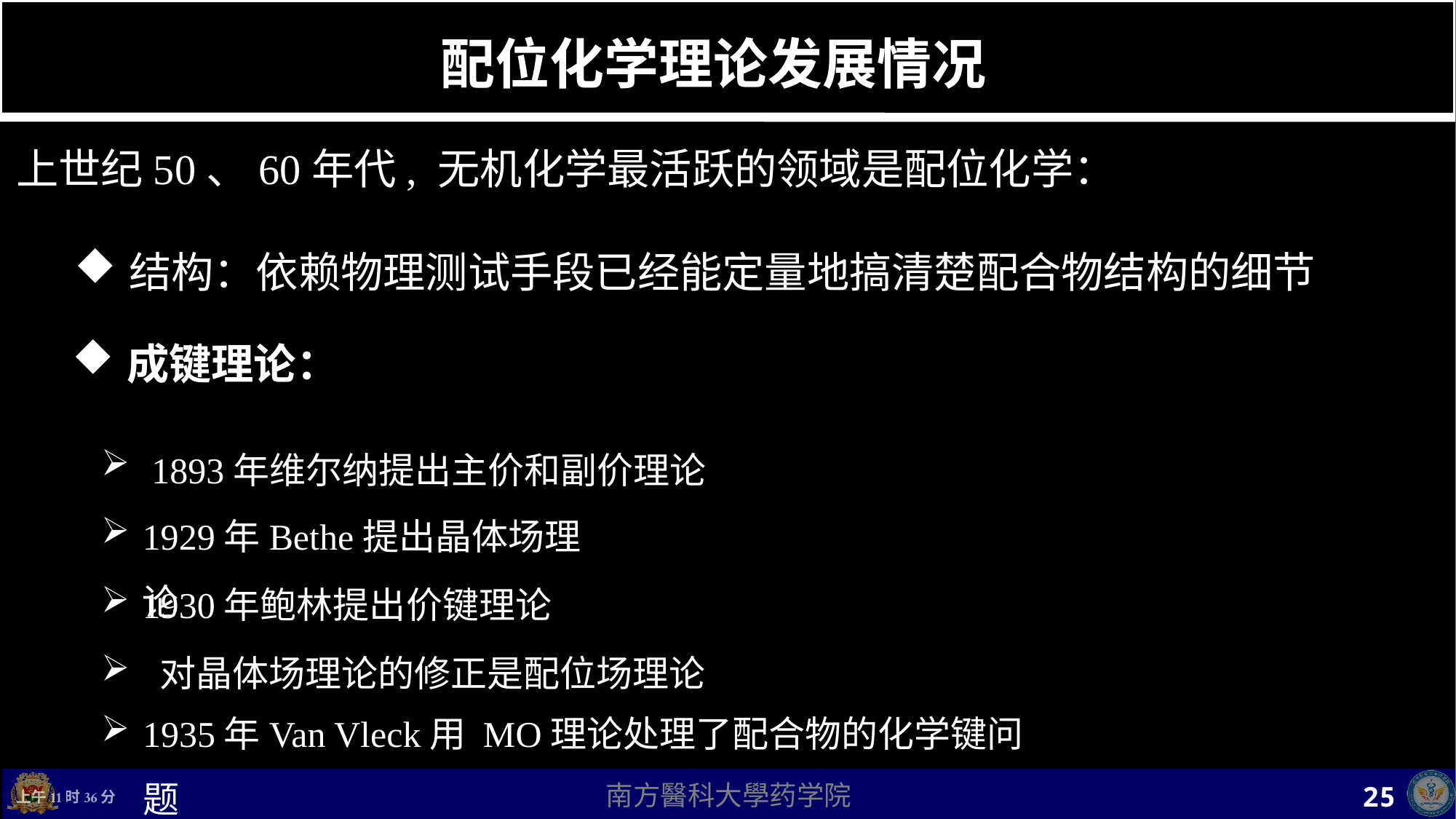

# 配位化学理论发展情况
上世纪50、60年代, 无机化学最活跃的领域是配位化学：
结构：依赖物理测试手段已经能定量地搞清楚配合物结构的细节
成键理论：
 1893年维尔纳提出主价和副价理论
1929年Bethe提出晶体场理论
1930年鲍林提出价键理论
 对晶体场理论的修正是配位场理论

1935年Van Vleck用 MO理论处理了配合物的化学键问题
上午11时36分
25